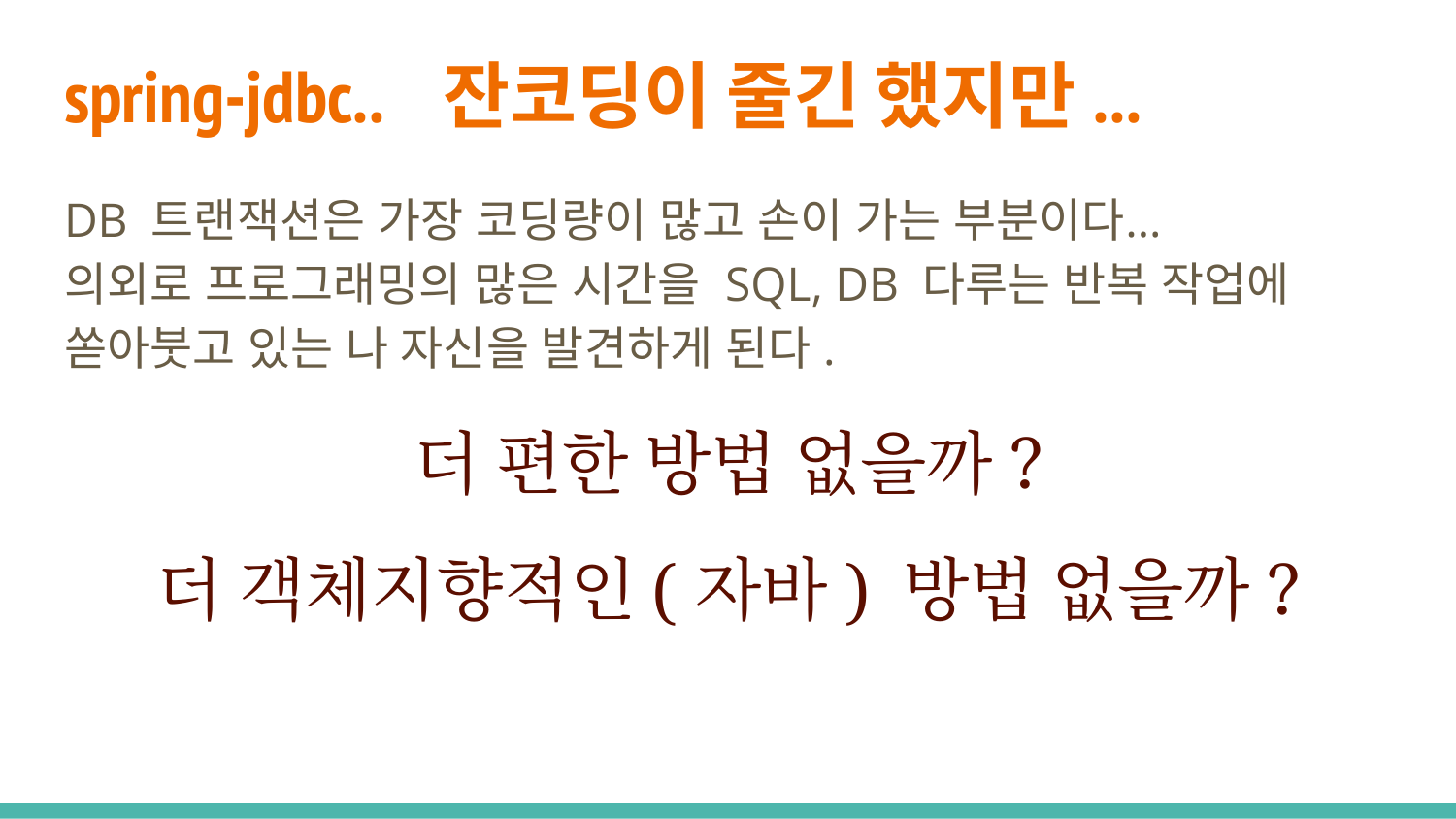

# spring-jdbc..   잔코딩이 줄긴 했지만...
DB 트랜잭션은 가장 코딩량이 많고 손이 가는 부분이다…
의외로 프로그래밍의 많은 시간을 SQL, DB 다루는 반복 작업에 쏟아붓고 있는 나 자신을 발견하게 된다.
더 편한 방법 없을까?
더 객체지향적인(자바) 방법 없을까?